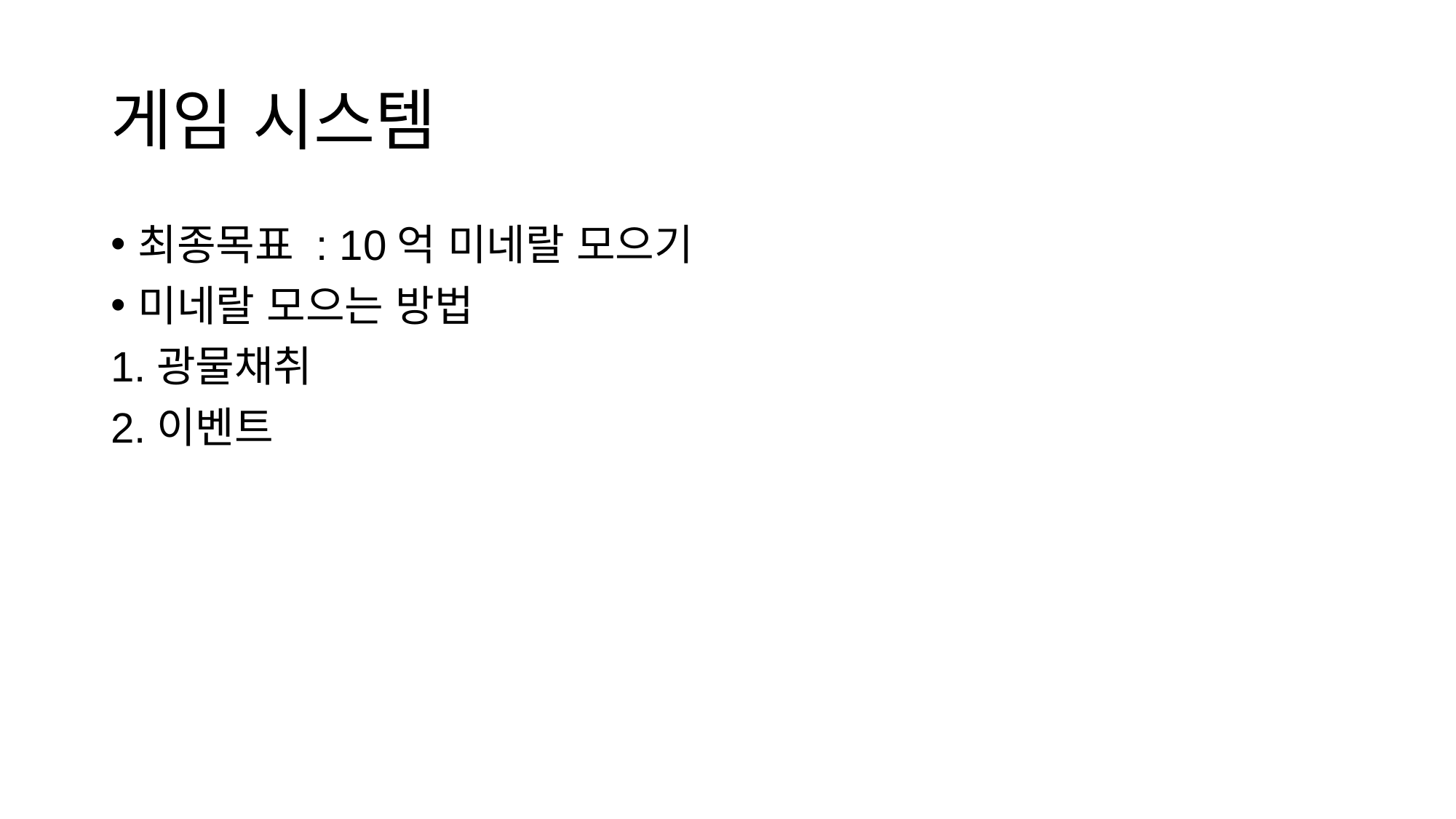

# 게임 시스템
최종목표 : 10억 미네랄 모으기
미네랄 모으는 방법
1.광물채취
2.이벤트